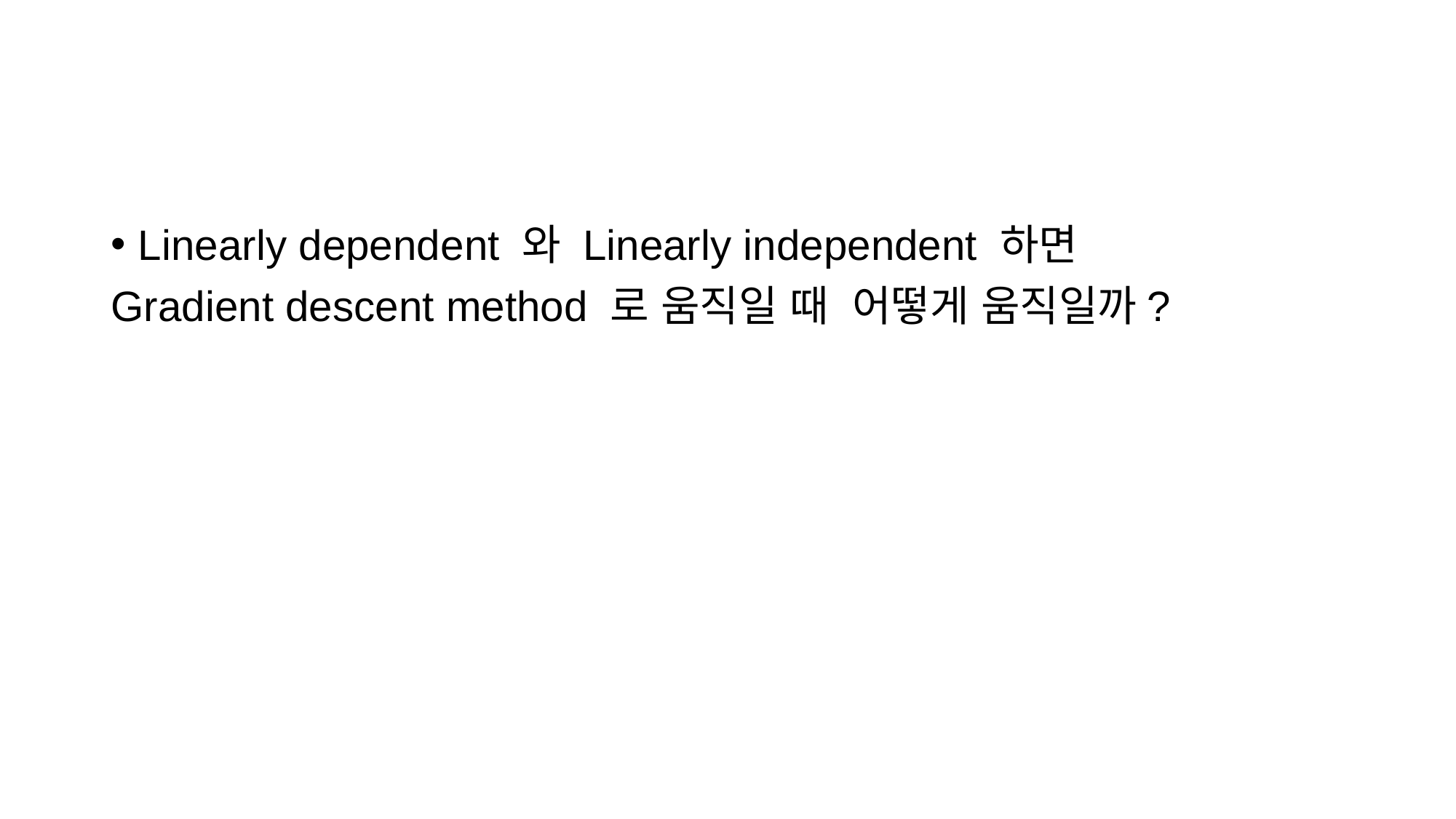

Linearly dependent 와 Linearly independent 하면
Gradient descent method 로 움직일 때  어떻게 움직일까?